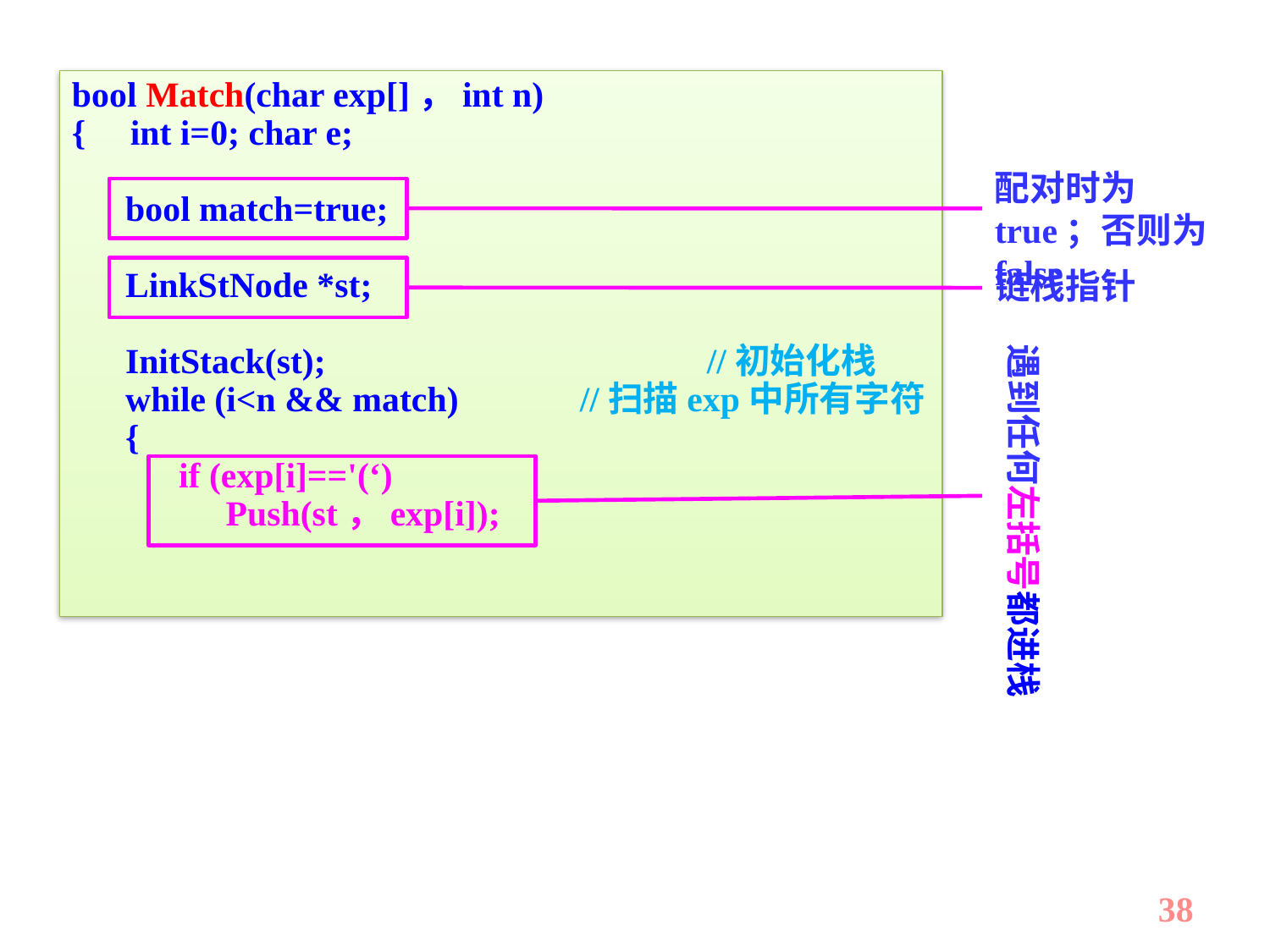

bool Match(char exp[]，int n)
{     int i=0; char e;

      bool match=true;

      LinkStNode *st;

      InitStack(st);		      	//初始化栈
      while (i<n && match)	//扫描exp中所有字符
      {
            if (exp[i]=='(‘)
	   Push(st，exp[i]);

配对时为true；否则为false

链栈指针
遇到任何左括号都进栈

38